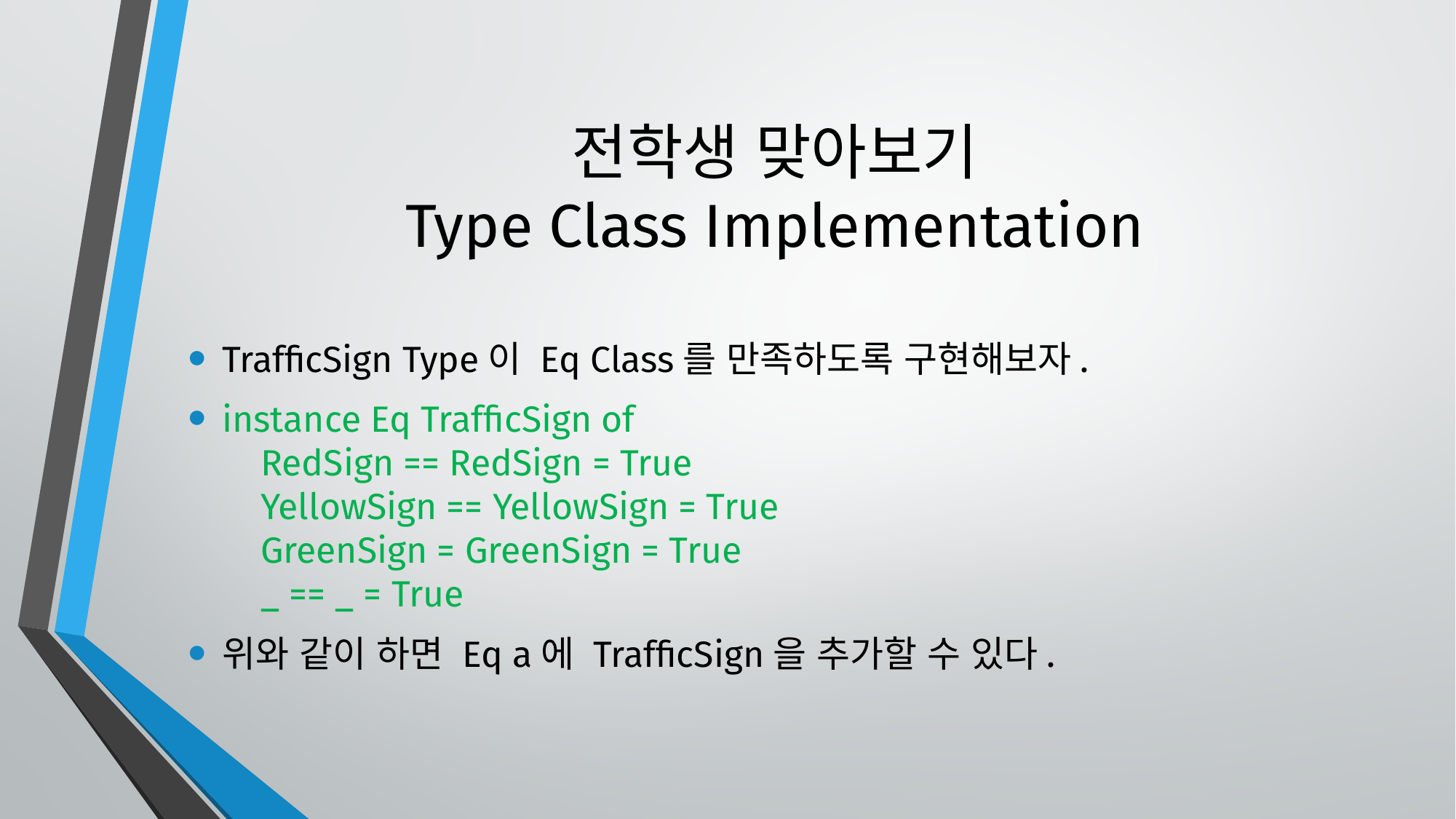

# 전학생 맞아보기 Type Class Implementation
TrafficSign Type이 Eq Class를 만족하도록 구현해보자.
instance Eq TrafficSign of
    RedSign == RedSign = True
    YellowSign == YellowSign = True
    GreenSign = GreenSign = True
    _ == _ = True
위와 같이 하면 Eq a에 TrafficSign을 추가할 수 있다.